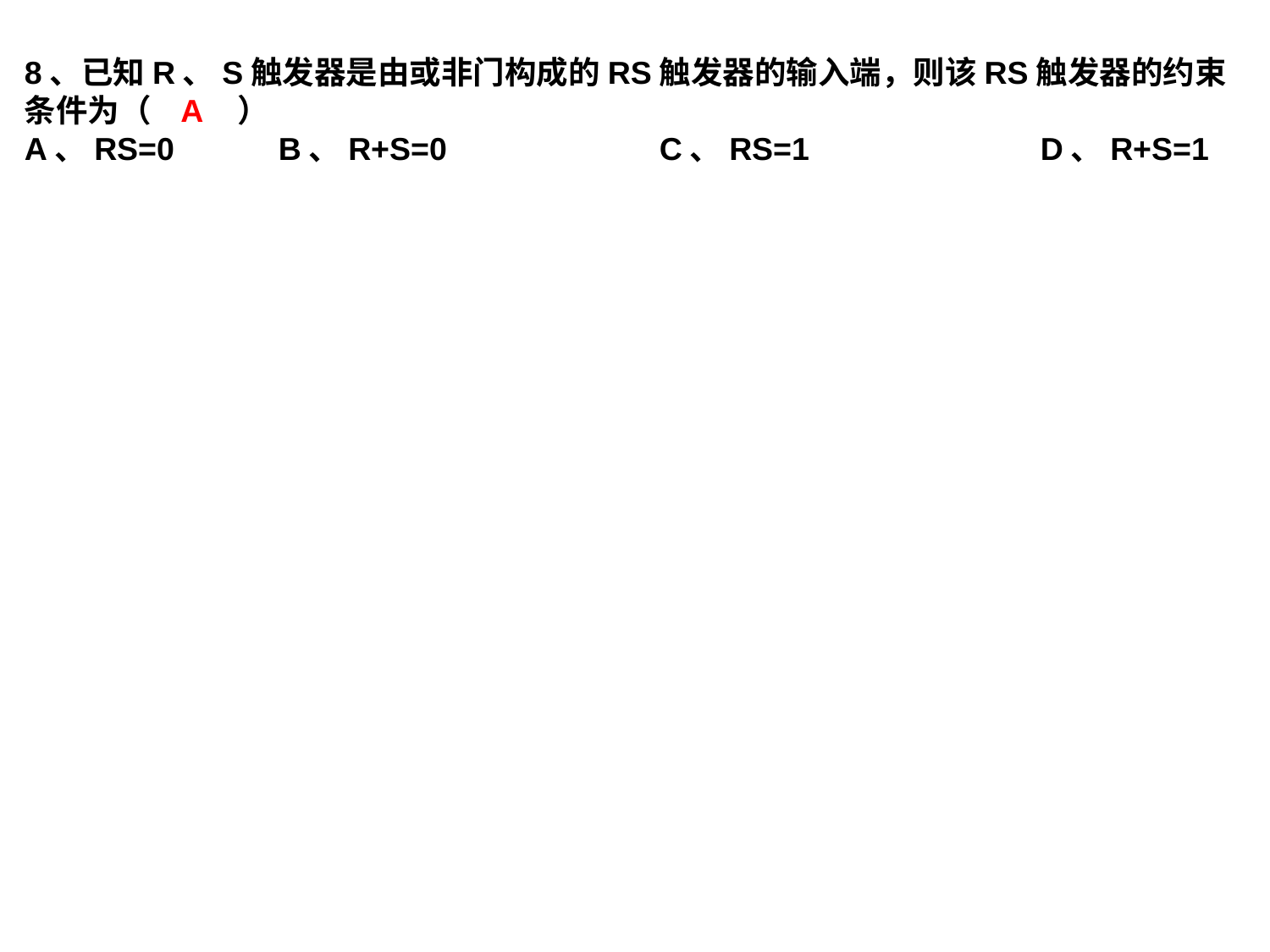

8、已知R、S触发器是由或非门构成的RS触发器的输入端，则该RS触发器的约束条件为（   A   ）
A、RS=0	B、R+S=0		C、RS=1		D、R+S=1